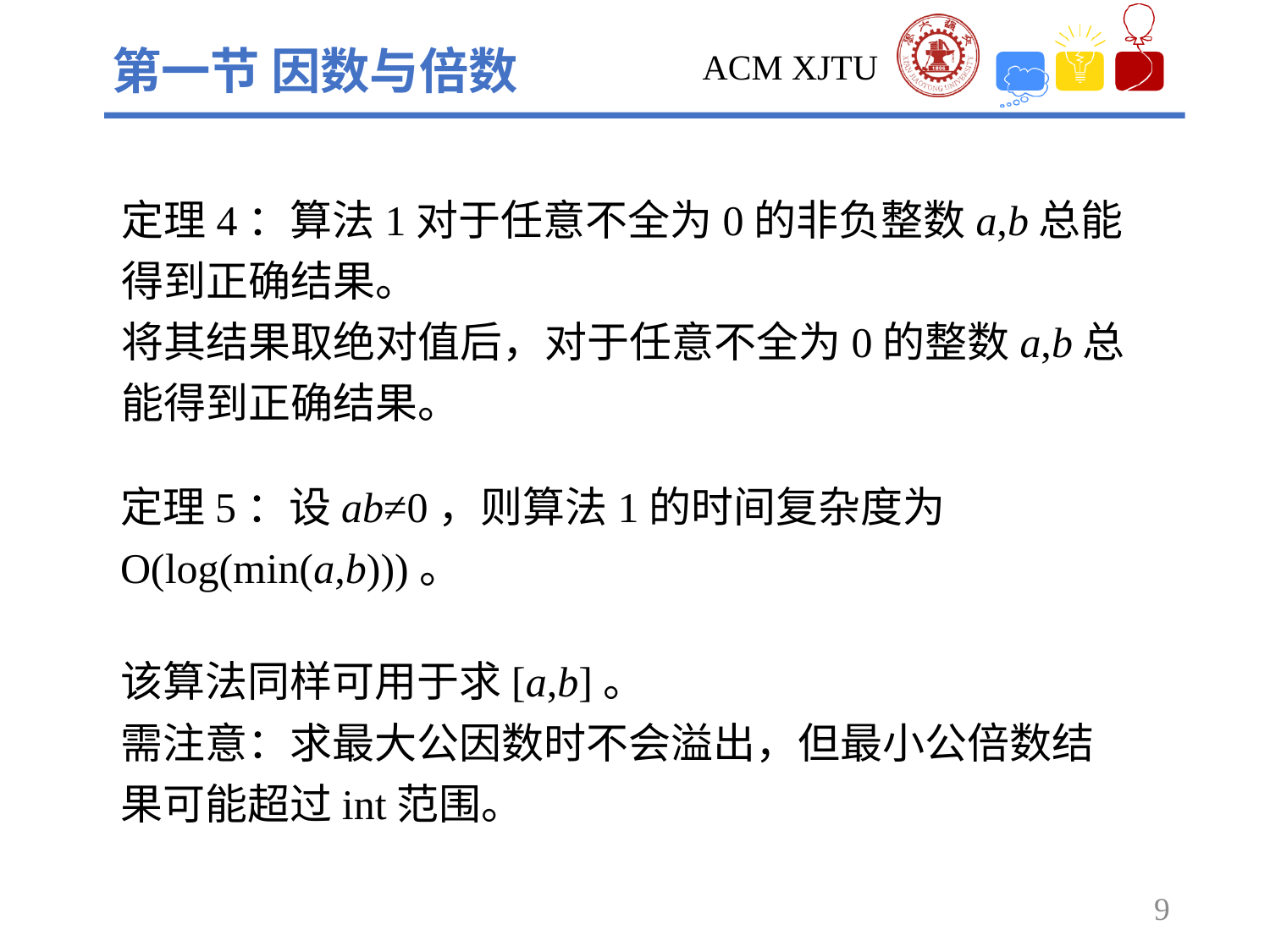

第一节 因数与倍数
定理4：算法1对于任意不全为0的非负整数a,b总能得到正确结果。
将其结果取绝对值后，对于任意不全为0的整数a,b总能得到正确结果。

定理5：设ab≠0，则算法1的时间复杂度为O(log(min(a,b)))。
该算法同样可用于求[a,b]。
需注意：求最大公因数时不会溢出，但最小公倍数结果可能超过int范围。
9